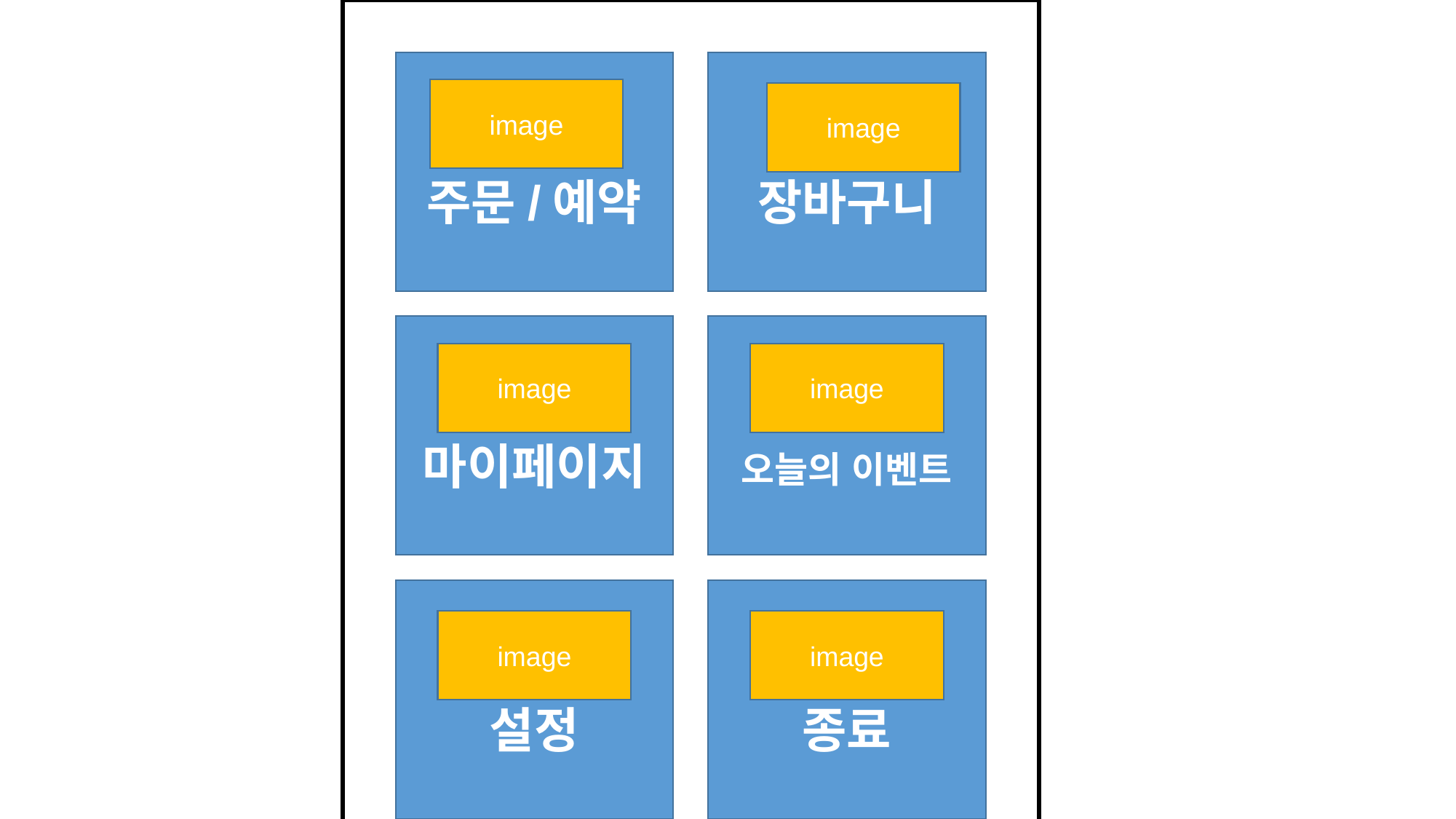

메인 UI

주문/예약

장바구니
image
image

마이페이지

오늘의 이벤트
image
image

설정

종료
image
image